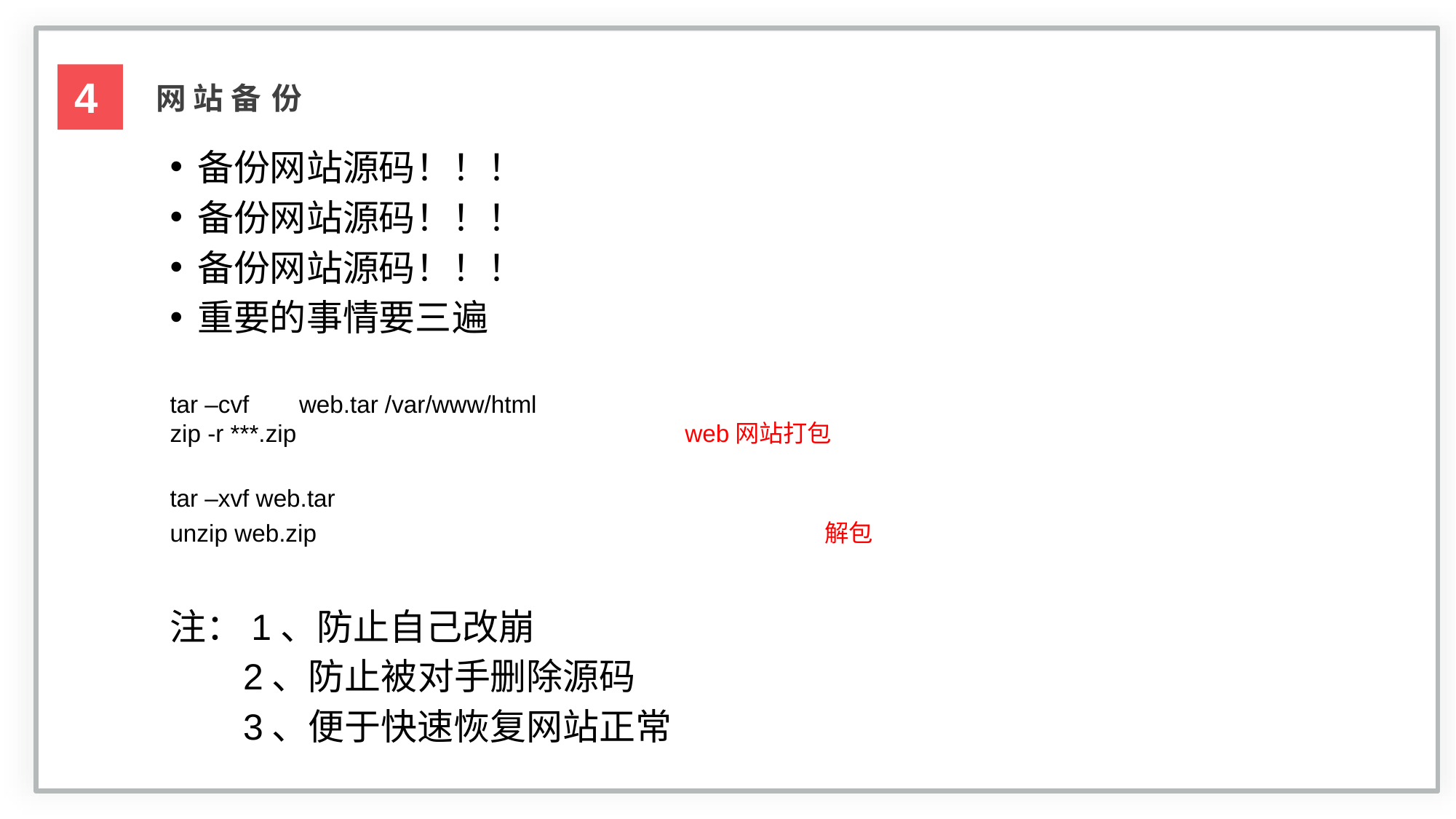

43
网 站 备 份
备份网站源码！！！
备份网站源码！！！
备份网站源码！！！
重要的事情要三遍

tar –cvf	web.tar /var/www/html
zip -r ***.zip		web网站打包

tar –xvf web.tar
unzip web.zip			解包

注：1、防止自己改崩
2、防止被对手删除源码
3、便于快速恢复网站正常